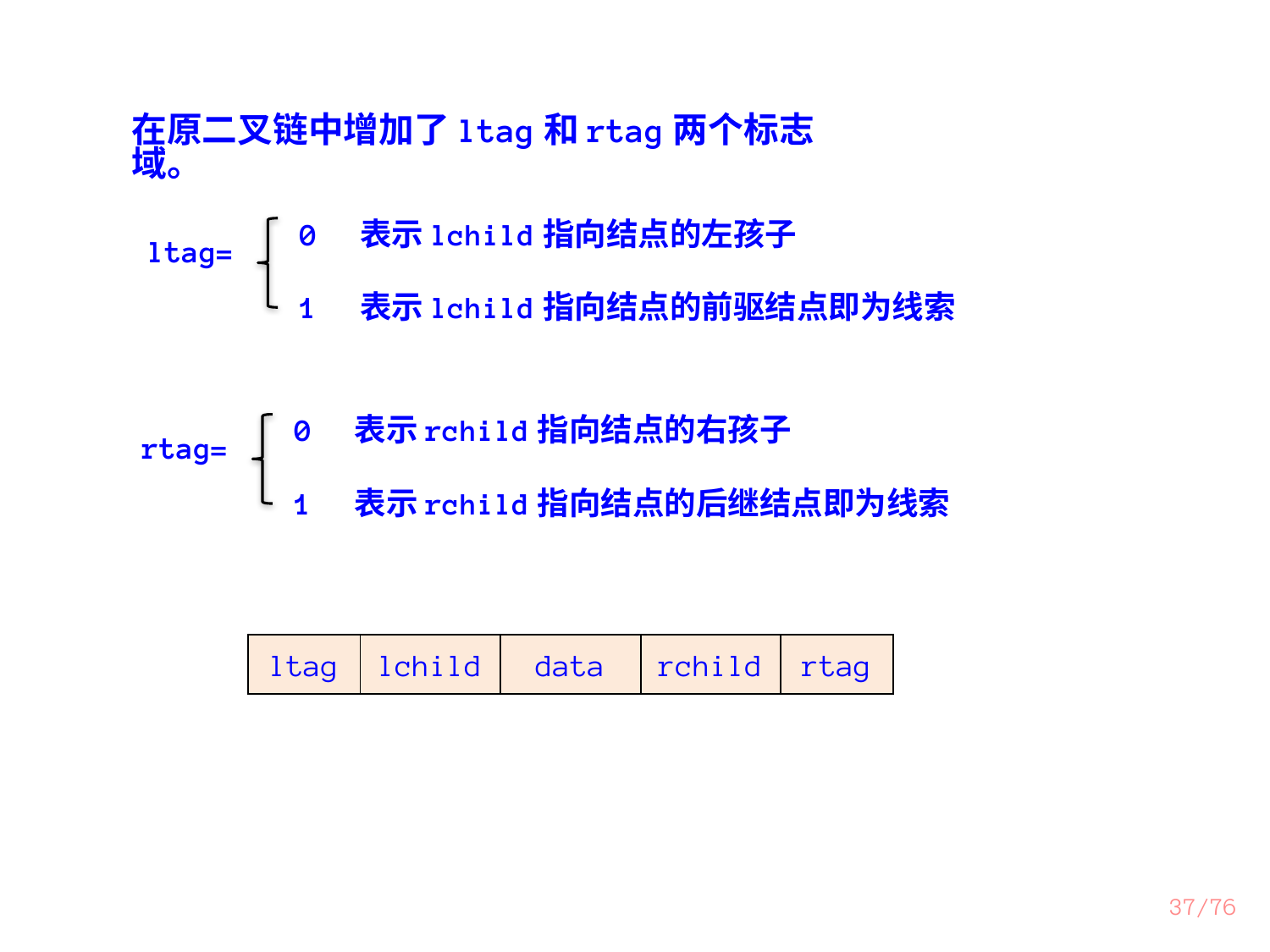

在原二叉链中增加了ltag和rtag两个标志域。
0  表示lchild指向结点的左孩子
1  表示lchild指向结点的前驱结点即为线索

ltag=
0  表示rchild指向结点的右孩子
1  表示rchild指向结点的后继结点即为线索

rtag=
| ltag | lchild | data | rchild | rtag |
| --- | --- | --- | --- | --- |
37/76